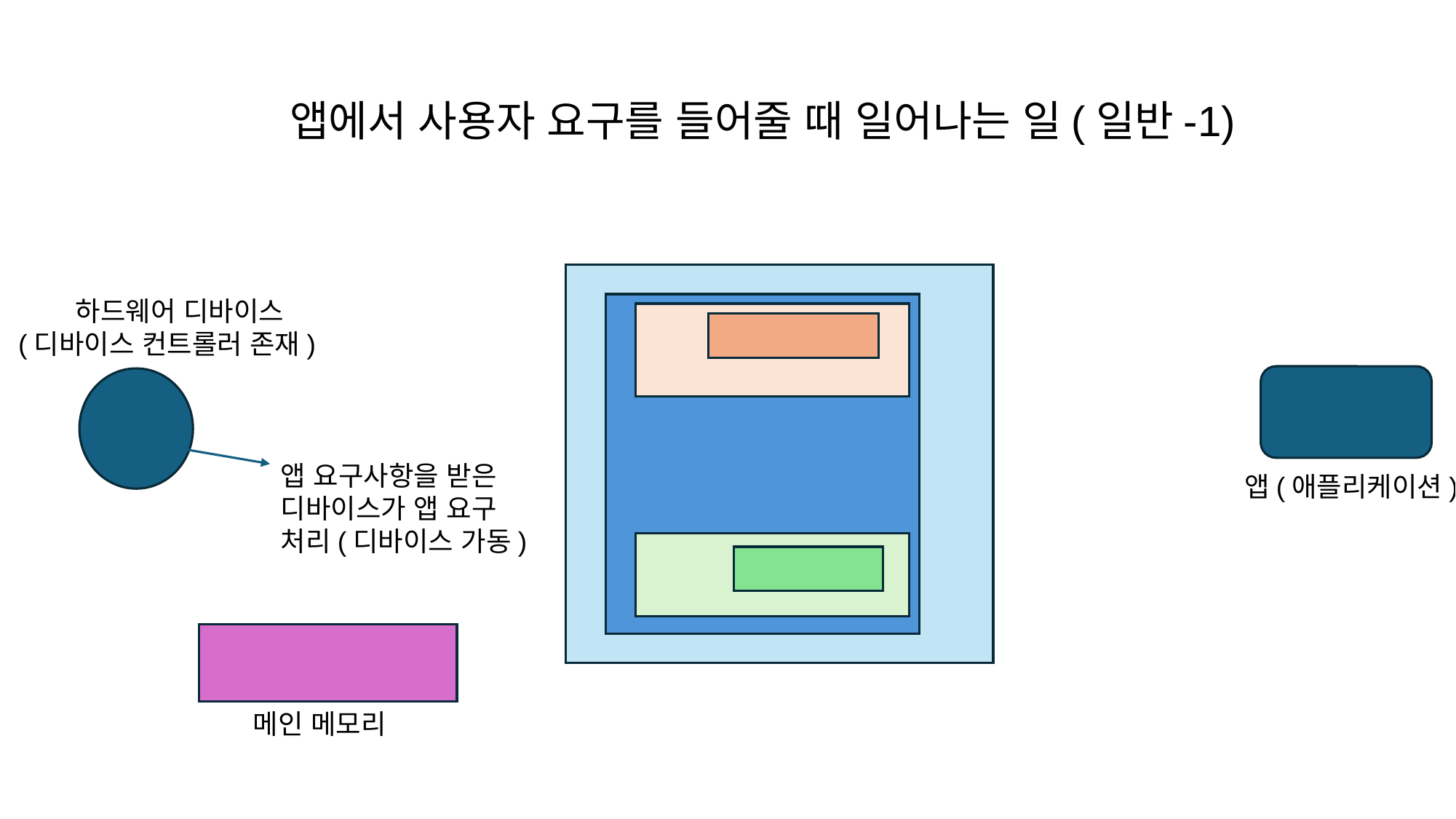

# 앱에서 사용자 요구를 들어줄 때 일어나는 일(일반-1)

하드웨어 디바이스
(디바이스 컨트롤러 존재)

앱 요구사항을 받은 디바이스가 앱 요구 처리(디바이스 가동)
앱(애플리케이션)

메인 메모리